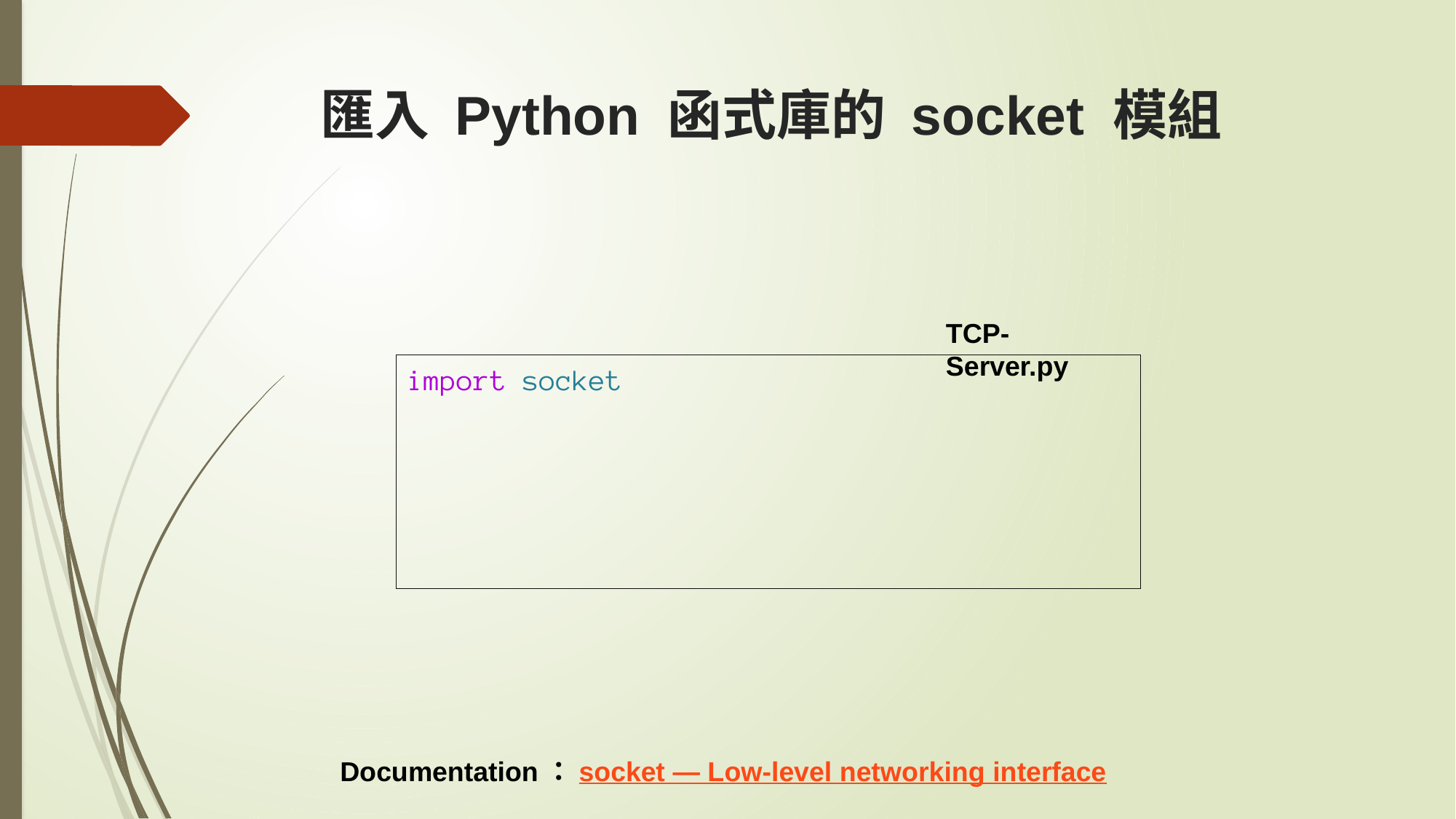

# 匯入 Python 函式庫的 socket 模組
TCP-Server.py
import socket
Documentation：socket — Low-level networking interface